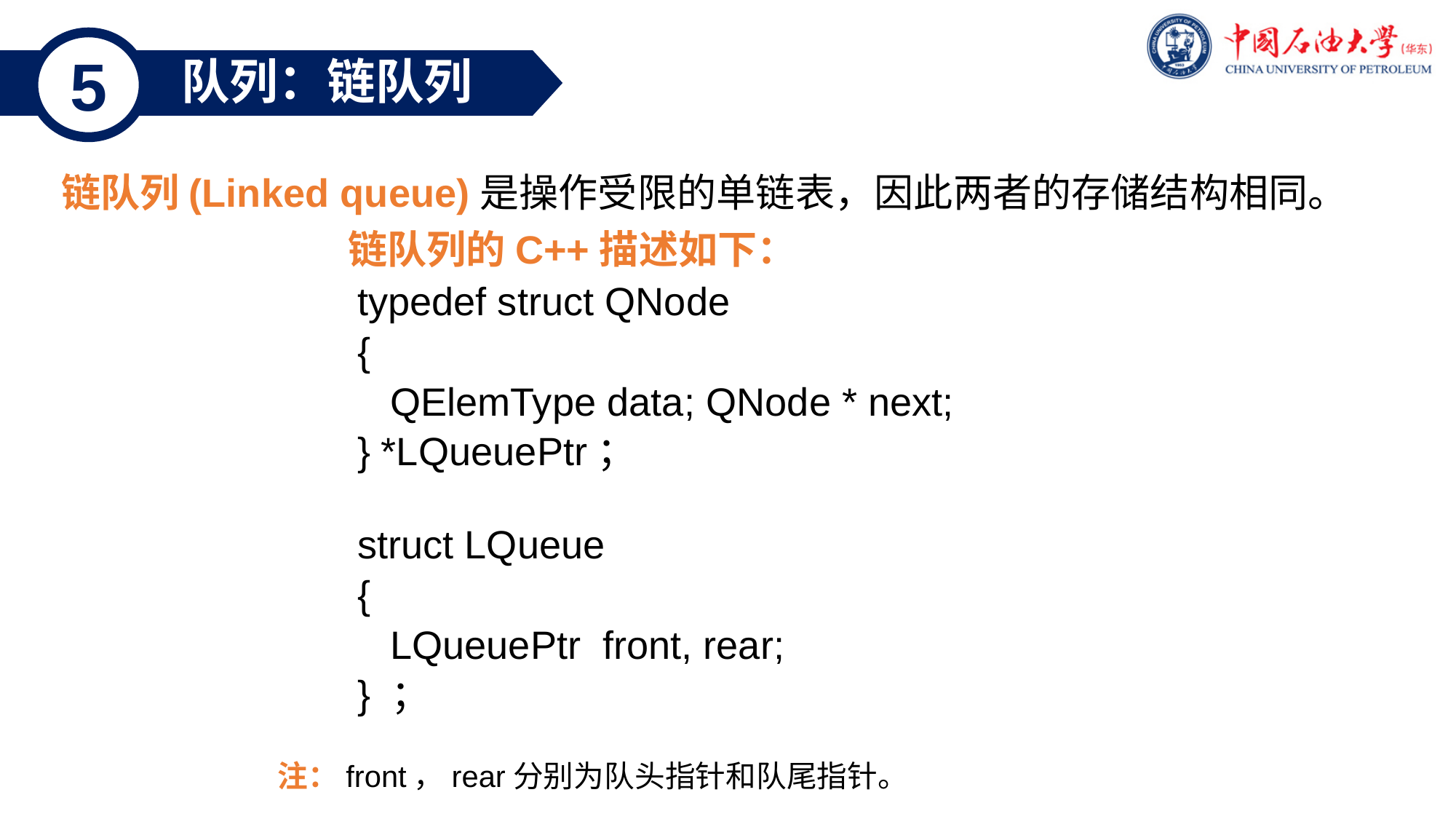

5
队列：链队列
链队列(Linked queue)是操作受限的单链表，因此两者的存储结构相同。
    链队列的C++描述如下：
typedef struct QNode
{
   QElemType data; QNode * next;
} *LQueuePtr；

struct LQueue
{
   LQueuePtr  front, rear;
} ；

注：front，rear分别为队头指针和队尾指针。